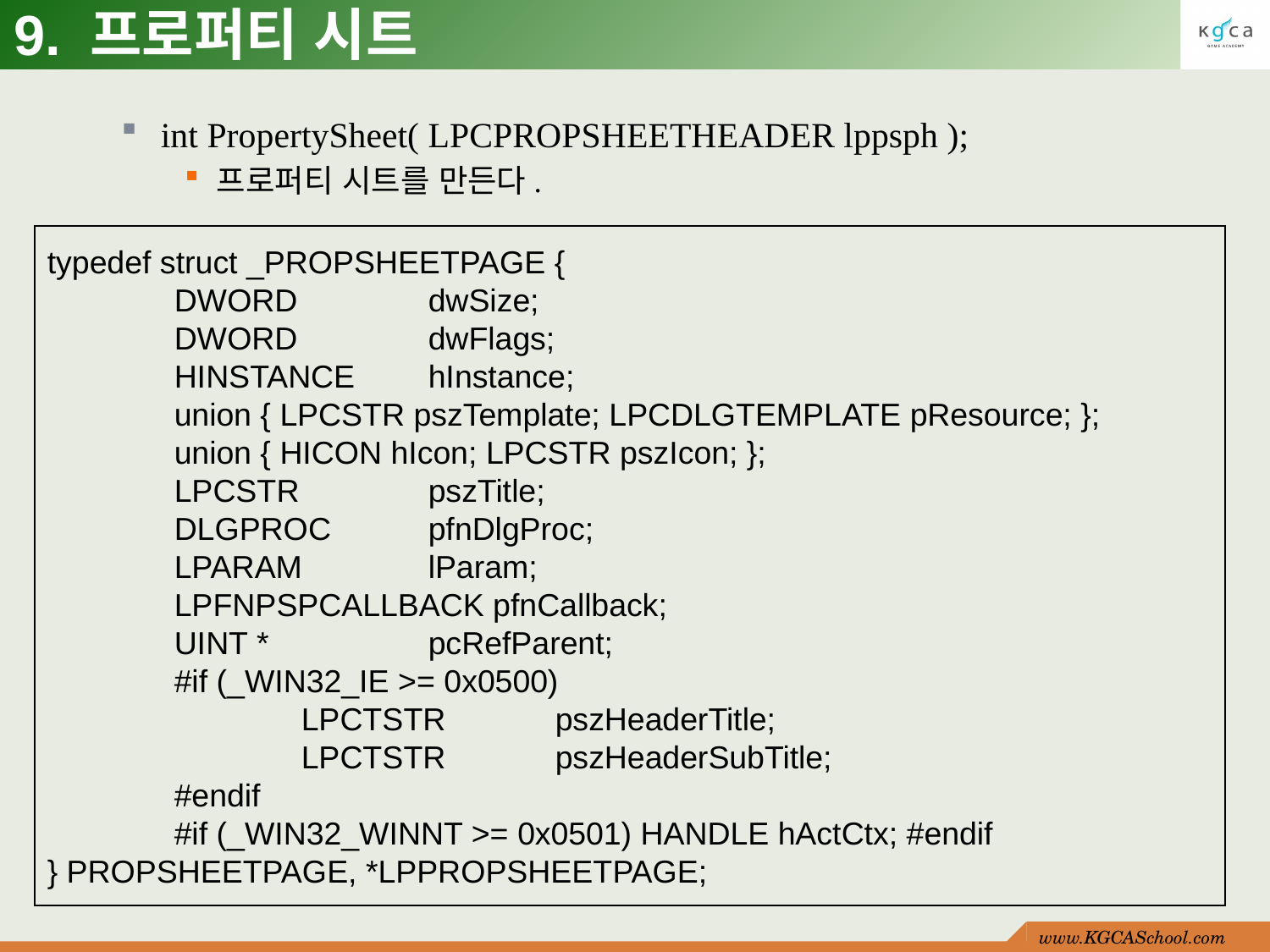

# 9. 프로퍼티 시트
int PropertySheet( LPCPROPSHEETHEADER lppsph );
프로퍼티 시트를 만든다.
typedef struct _PROPSHEETPAGE {
	DWORD 	dwSize;
	DWORD 	dwFlags;
	HINSTANCE 	hInstance;
	union { LPCSTR pszTemplate; LPCDLGTEMPLATE pResource; };
	union { HICON hIcon; LPCSTR pszIcon; };
	LPCSTR 	pszTitle;
	DLGPROC 	pfnDlgProc;
	LPARAM 	lParam;
	LPFNPSPCALLBACK pfnCallback;
	UINT *		pcRefParent;
	#if (_WIN32_IE >= 0x0500)
		LPCTSTR 	pszHeaderTitle;
		LPCTSTR 	pszHeaderSubTitle;
	#endif
	#if (_WIN32_WINNT >= 0x0501) HANDLE hActCtx; #endif
} PROPSHEETPAGE, *LPPROPSHEETPAGE;